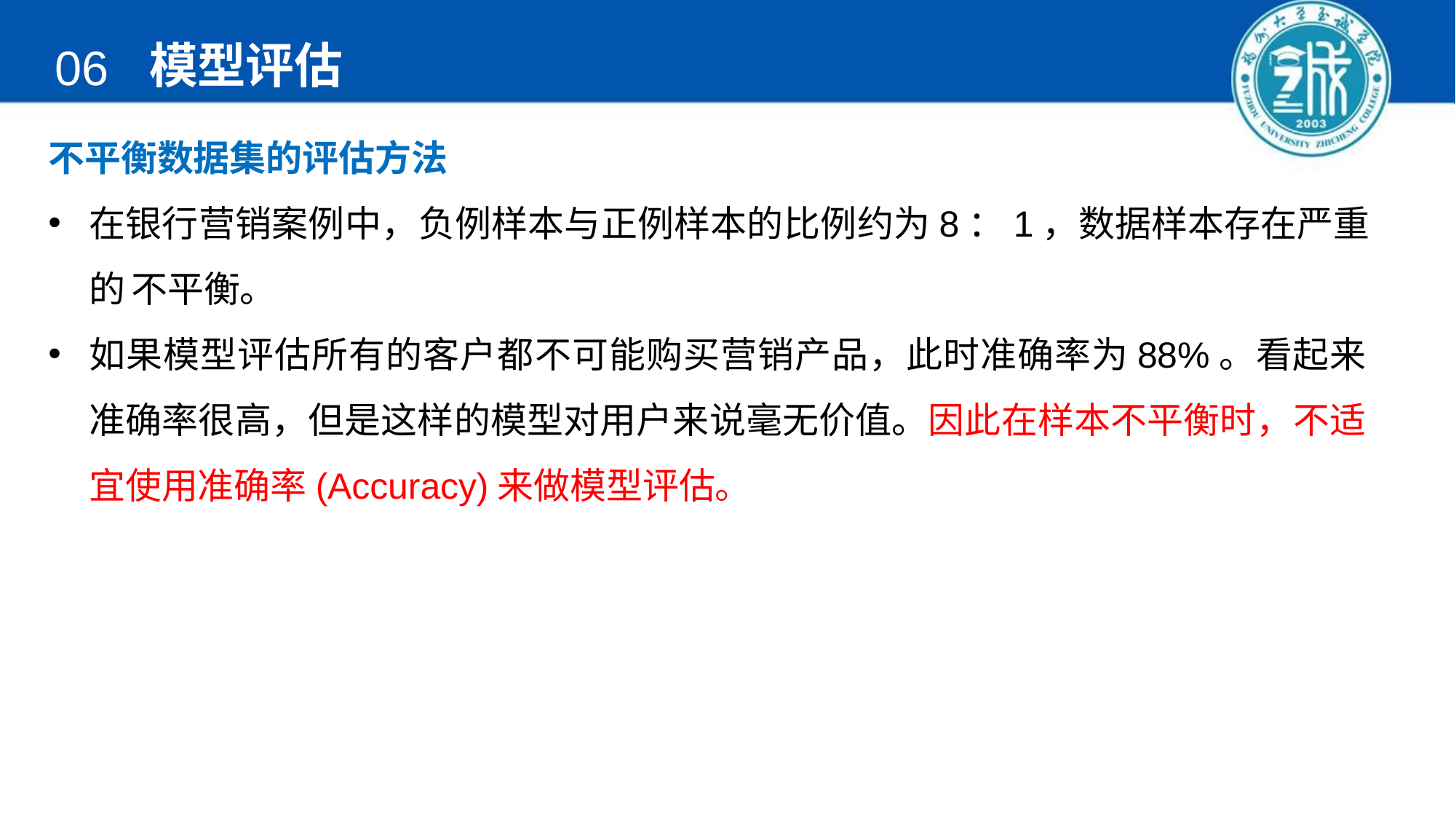

# 模型评估
06
不平衡数据集的评估方法
在银行营销案例中，负例样本与正例样本的比例约为8：1，数据样本存在严重的	不平衡。
如果模型评估所有的客户都不可能购买营销产品，此时准确率为88%。看起来准确率很高，但是这样的模型对用户来说毫无价值。因此在样本不平衡时，不适宜使用准确率(Accuracy)来做模型评估。